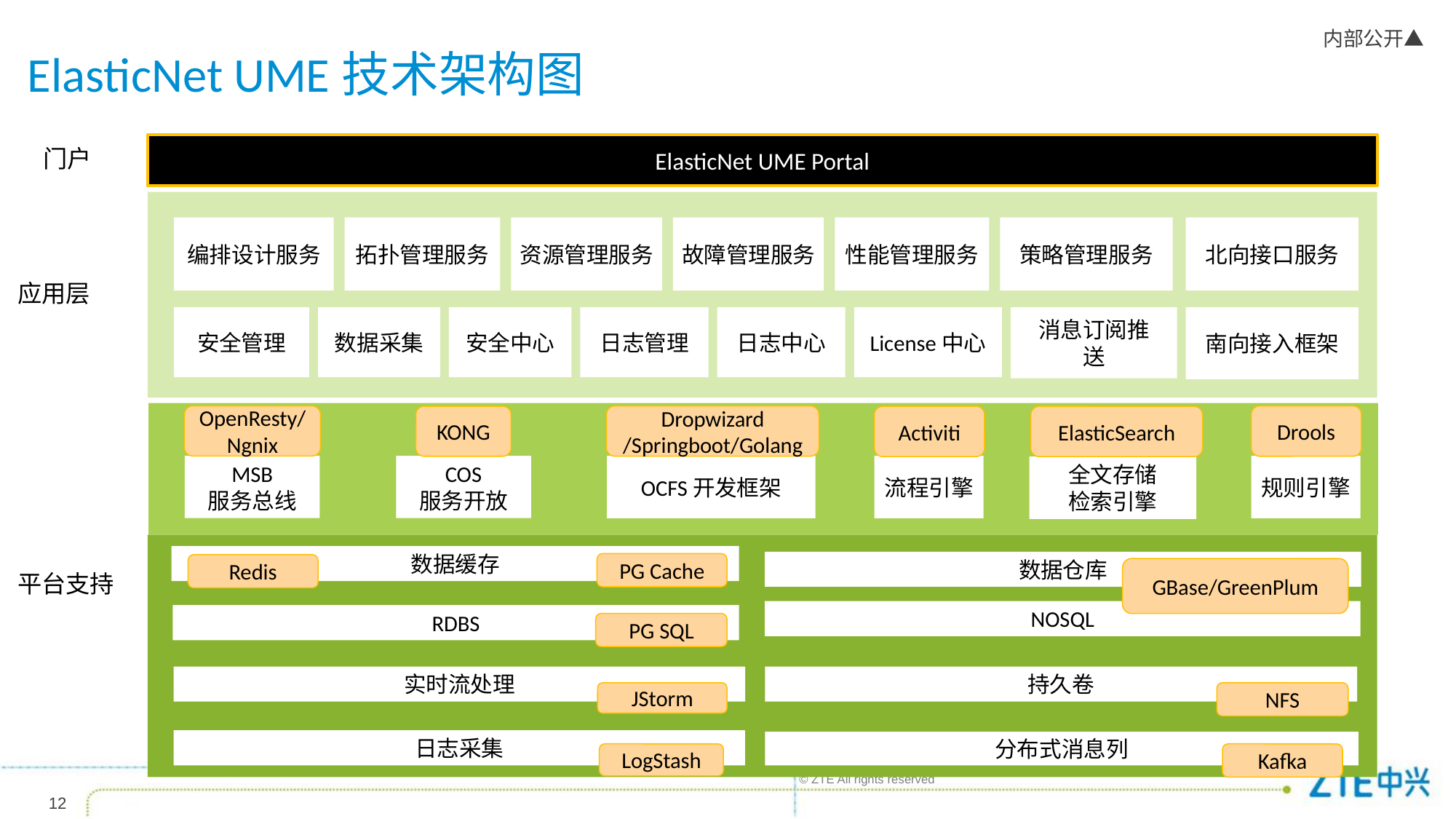

# ElasticNet UME技术架构图
ElasticNet UME Portal
门户

编排设计服务
拓扑管理服务
资源管理服务
故障管理服务
性能管理服务
策略管理服务
北向接口服务
安全管理
数据采集
安全中心
日志管理
日志中心
License中心
消息订阅推送
南向接入框架
应用层

OpenResty/Ngnix
Dropwizard
/Springboot/Golang
Drools
KONG
Activiti
ElasticSearch
MSB
服务总线
COS
服务开放
OCFS开发框架
流程引擎
规则引擎
全文存储
检索引擎

数据缓存
数据仓库
PG Cache
Redis
GBase/GreenPlum
平台支持
NOSQL
RDBS
PG SQL
实时流处理
持久卷
JStorm
NFS
日志采集
分布式消息列
Kafka
LogStash